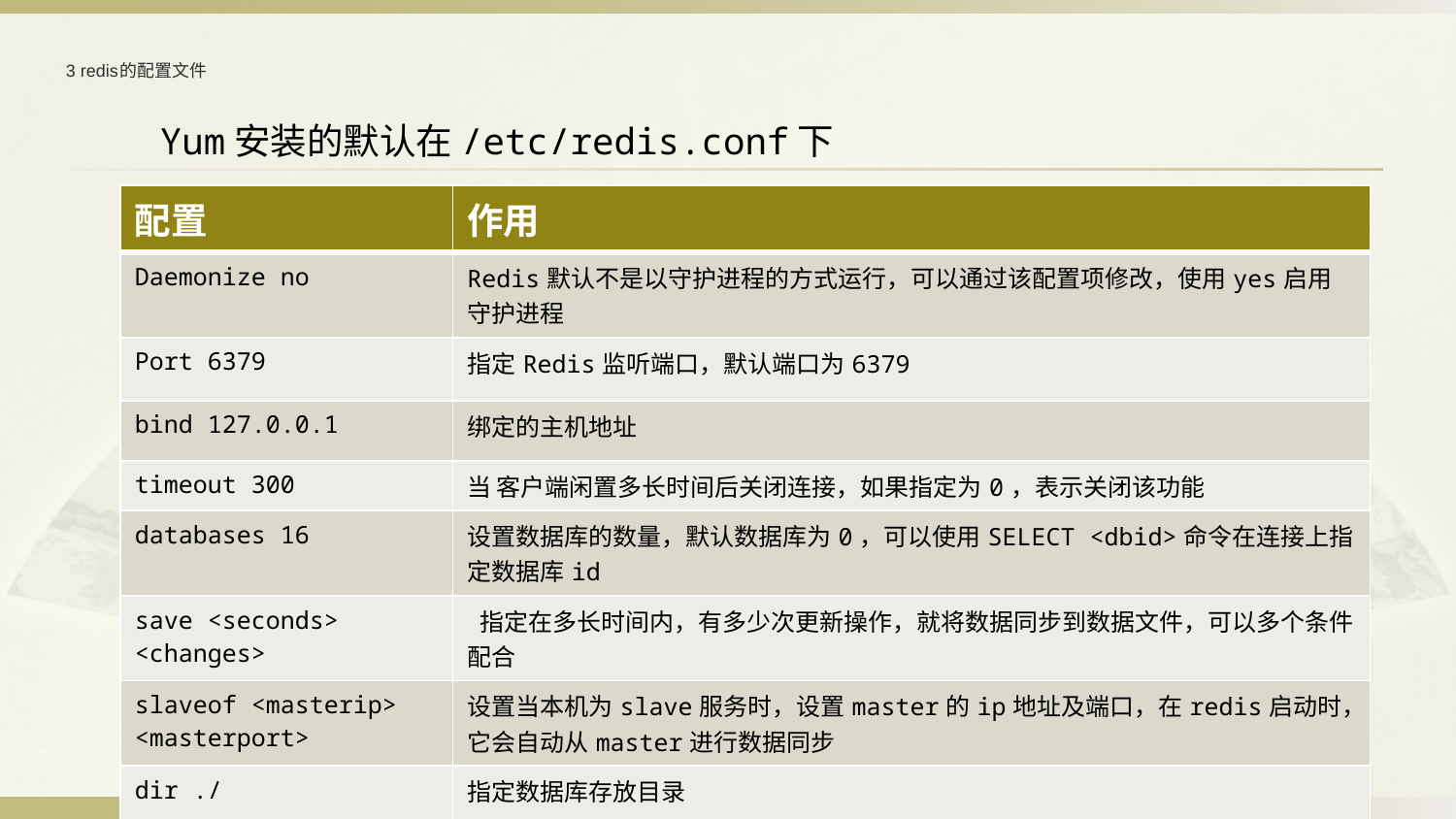

# 3 redis的配置文件
Yum安装的默认在/etc/redis.conf下
| 配置 | 作用 |
| --- | --- |
| Daemonize no | Redis默认不是以守护进程的方式运行，可以通过该配置项修改，使用yes启用守护进程 |
| Port 6379 | 指定Redis监听端口，默认端口为6379 |
| bind 127.0.0.1 | 绑定的主机地址 |
| timeout 300 | 当 客户端闲置多长时间后关闭连接，如果指定为0，表示关闭该功能 |
| databases 16 | 设置数据库的数量，默认数据库为0，可以使用SELECT <dbid>命令在连接上指定数据库id |
| save <seconds> <changes> | 指定在多长时间内，有多少次更新操作，就将数据同步到数据文件，可以多个条件配合 |
| slaveof <masterip> <masterport> | 设置当本机为slave服务时，设置master的ip地址及端口，在redis启动时，它会自动从master进行数据同步 |
| dir ./ | 指定数据库存放目录 |